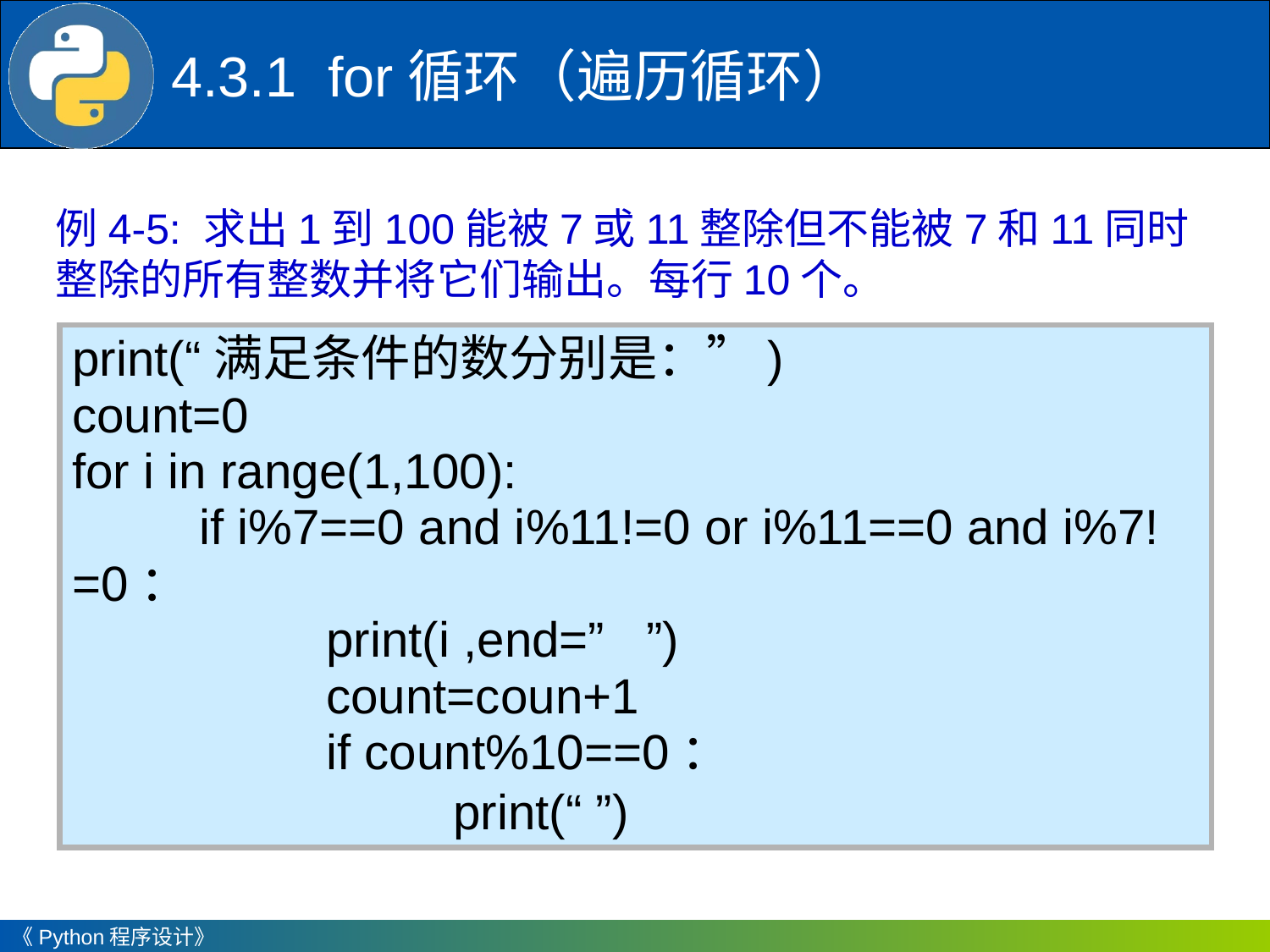

4.3.1  for循环（遍历循环）
例4-5: 求出1到100能被7或11整除但不能被7和11同时整除的所有整数并将它们输出。每行10个。
print(“满足条件的数分别是：”)
count=0
for i in range(1,100):
	if i%7==0 and i%11!=0 or i%11==0 and i%7!=0：
		print(i ,end=”   ”)
		count=coun+1
        		if count%10==0：
			print(“ ”)